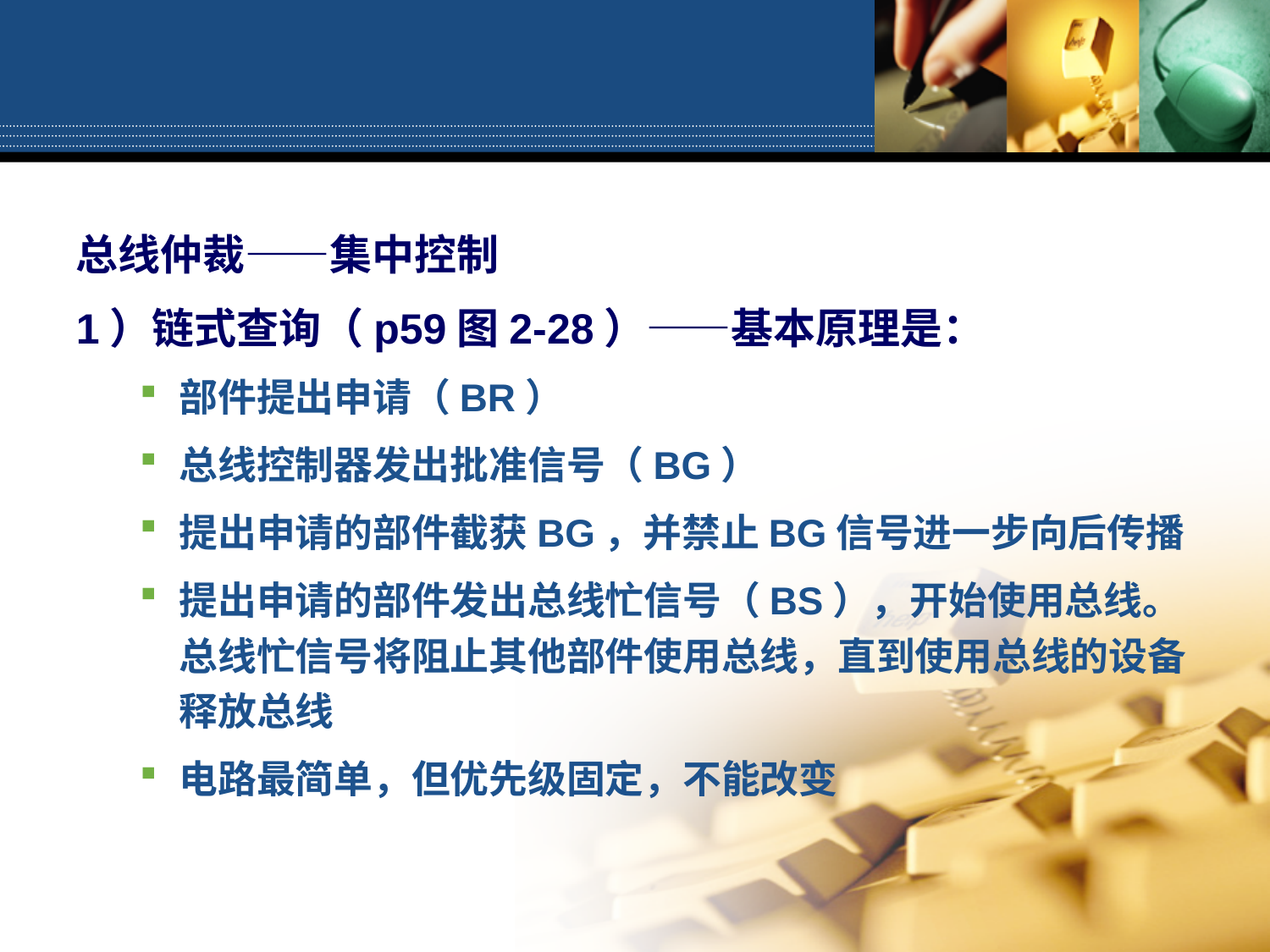

总线仲裁——集中控制
1）链式查询（p59图2-28）——基本原理是：
部件提出申请（BR）
总线控制器发出批准信号（BG）
提出申请的部件截获BG，并禁止BG信号进一步向后传播
提出申请的部件发出总线忙信号（BS），开始使用总线。总线忙信号将阻止其他部件使用总线，直到使用总线的设备释放总线
电路最简单，但优先级固定，不能改变